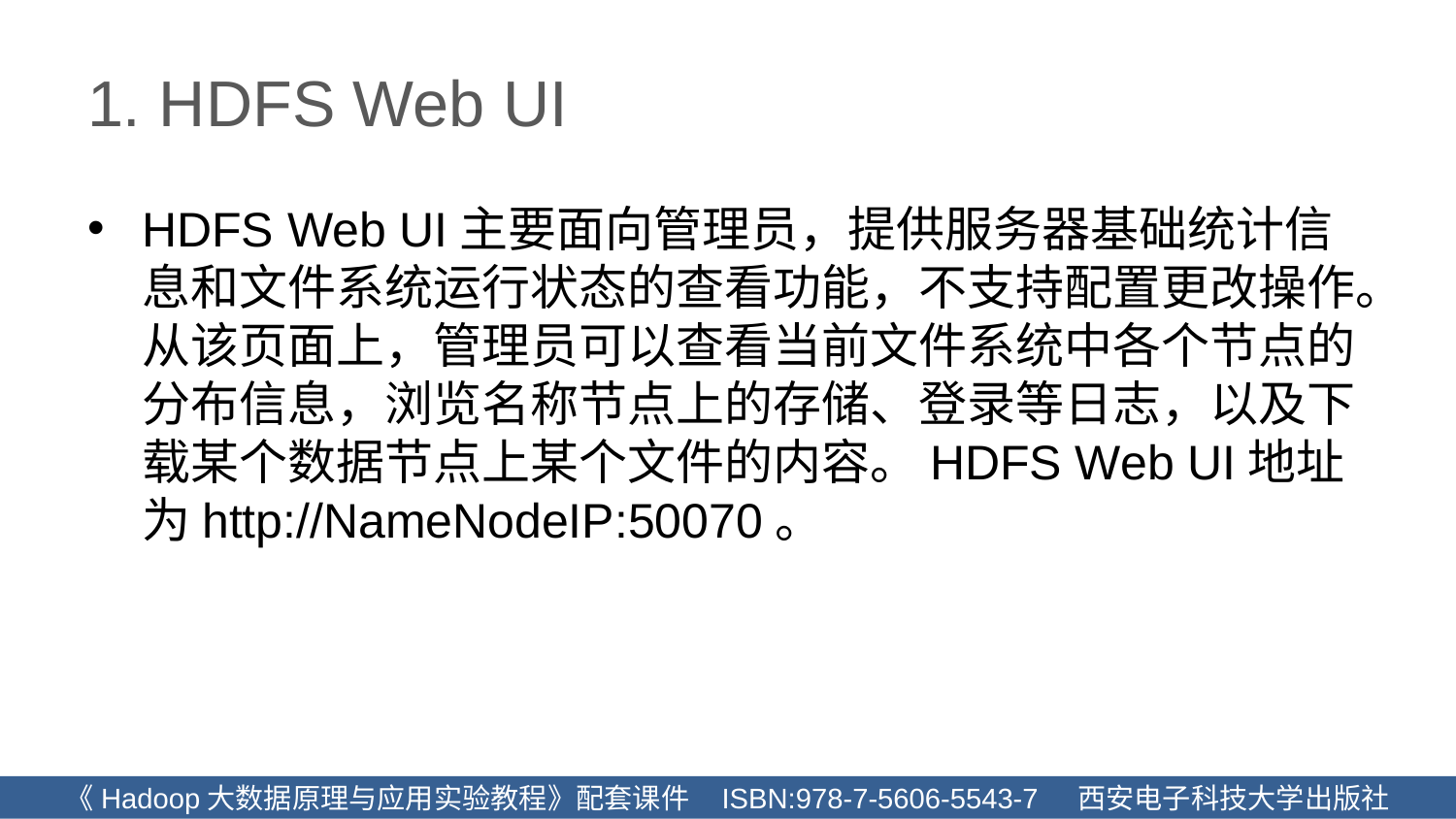

# 1. HDFS Web UI
HDFS Web UI主要面向管理员，提供服务器基础统计信息和文件系统运行状态的查看功能，不支持配置更改操作。从该页面上，管理员可以查看当前文件系统中各个节点的分布信息，浏览名称节点上的存储、登录等日志，以及下载某个数据节点上某个文件的内容。HDFS Web UI地址为http://NameNodeIP:50070。